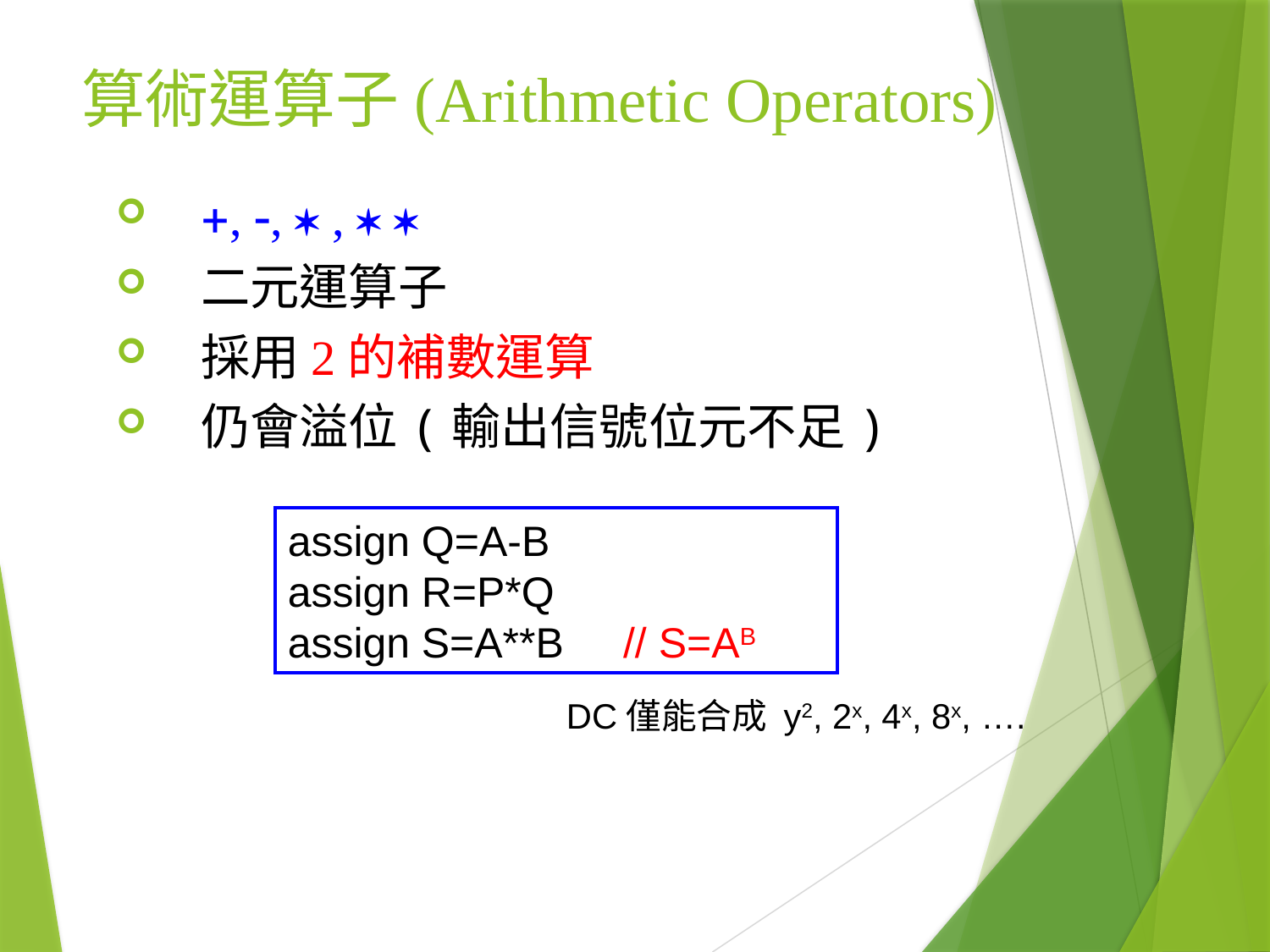

# 算術運算子(Arithmetic Operators)
+, −, ∗ , ∗ ∗
二元運算子
採用2的補數運算
仍會溢位(輸出信號位元不足)
assign Q=A-B
assign R=P*Q
assign S=A**B     // S=AB
DC僅能合成 y2, 2x, 4x, 8x, ….